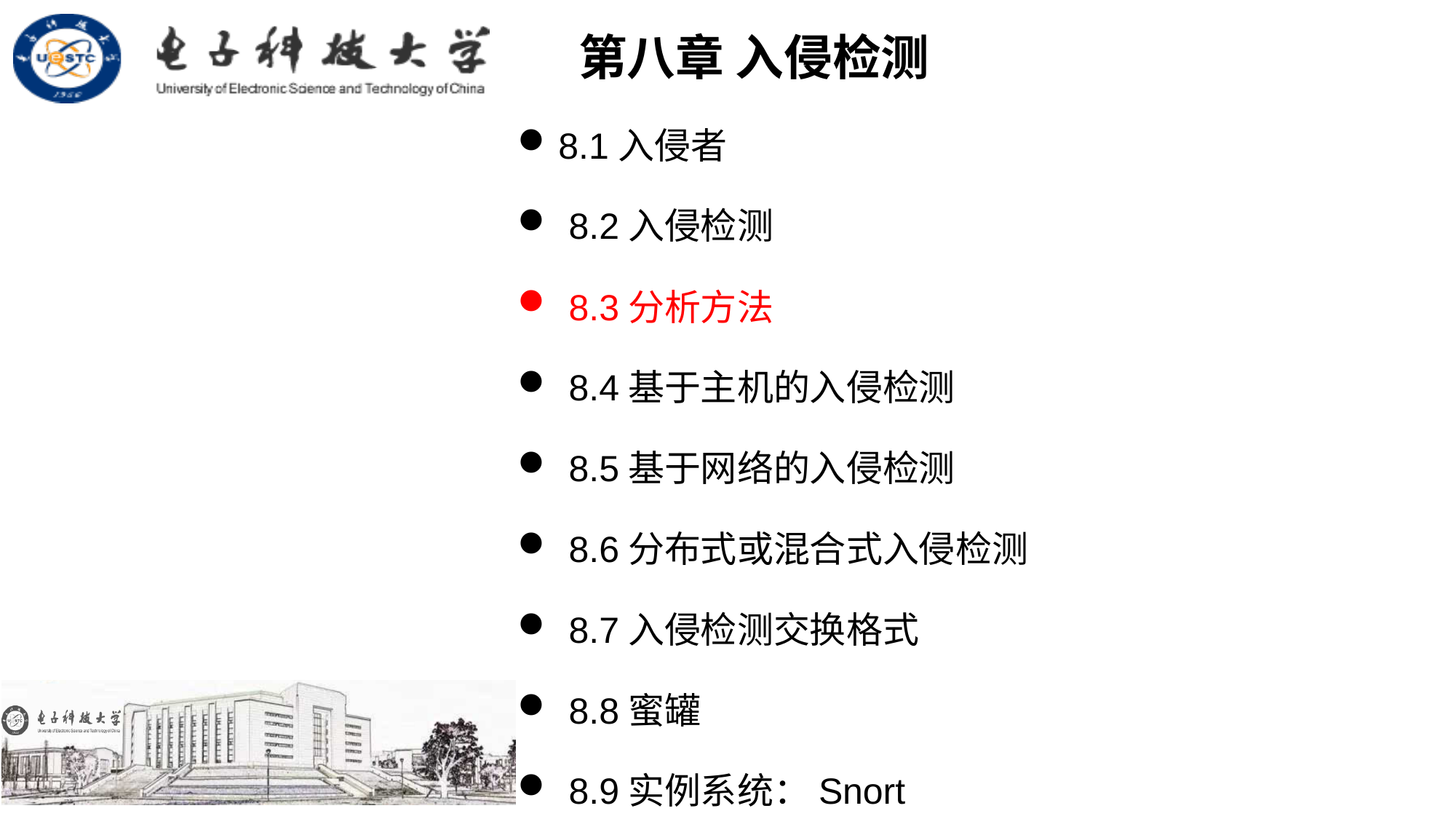

第八章 入侵检测
8.1入侵者
 8.2入侵检测
 8.3分析方法
 8.4基于主机的入侵检测
 8.5基于网络的入侵检测
 8.6分布式或混合式入侵检测
 8.7入侵检测交换格式
 8.8蜜罐
 8.9实例系统：Snort